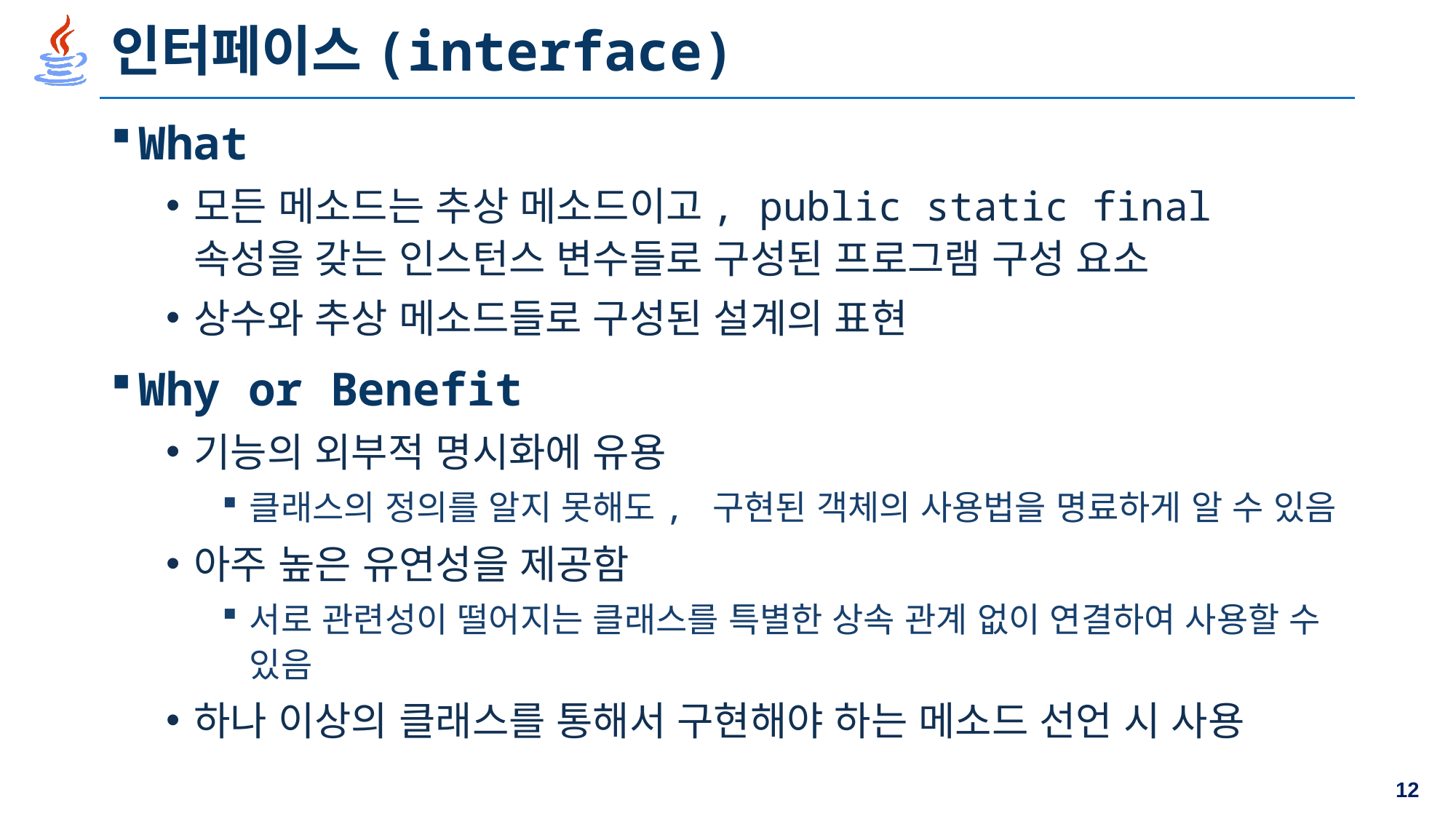

# 인터페이스(interface)
What
모든 메소드는 추상 메소드이고, public static final 속성을 갖는 인스턴스 변수들로 구성된 프로그램 구성 요소
상수와 추상 메소드들로 구성된 설계의 표현
Why or Benefit
기능의 외부적 명시화에 유용
클래스의 정의를 알지 못해도, 구현된 객체의 사용법을 명료하게 알 수 있음
아주 높은 유연성을 제공함
서로 관련성이 떨어지는 클래스를 특별한 상속 관계 없이 연결하여 사용할 수 있음
하나 이상의 클래스를 통해서 구현해야 하는 메소드 선언 시 사용

12